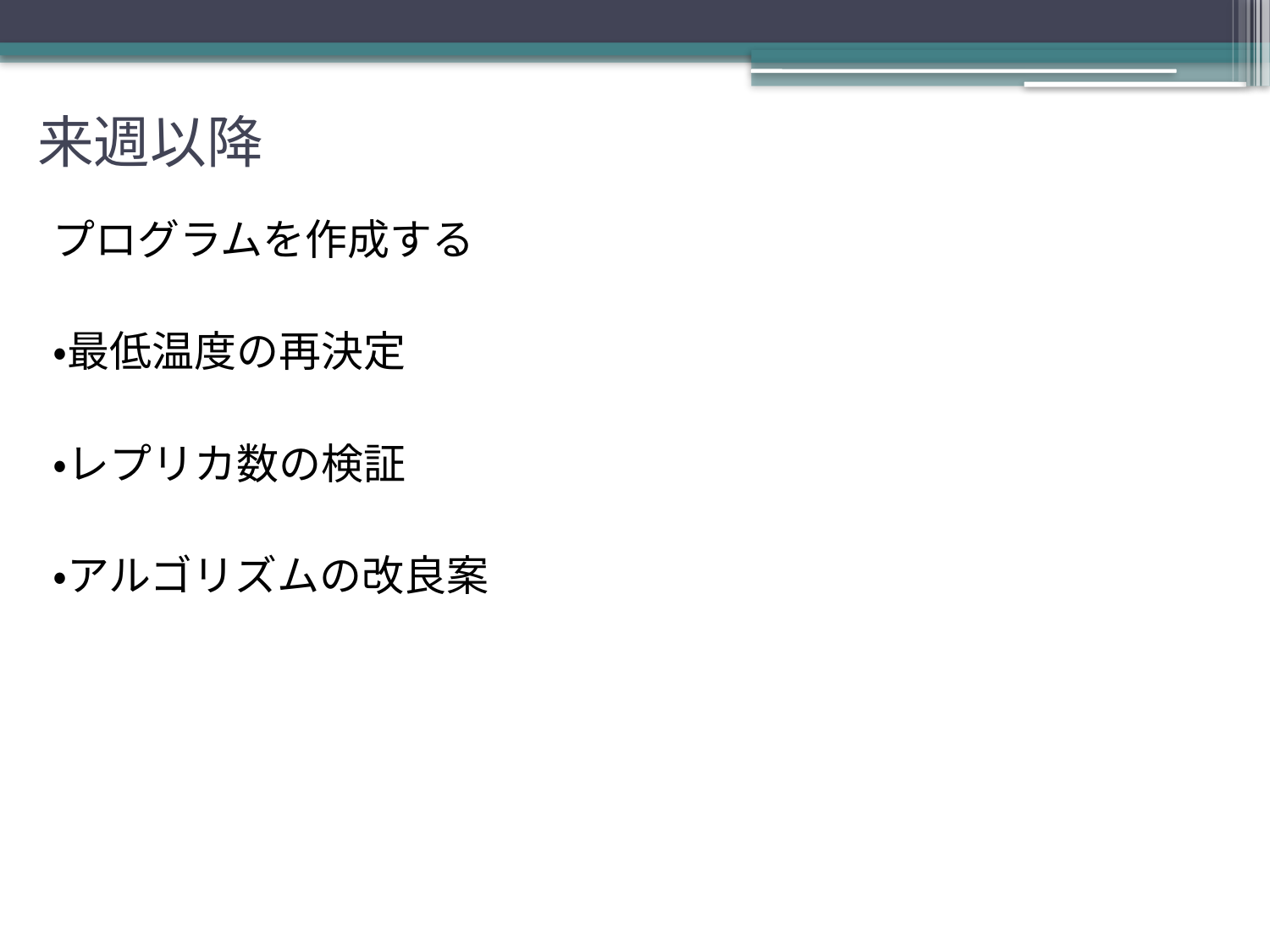

# 来週以降
プログラムを作成する

・最低温度の再決定

・レプリカ数の検証

・アルゴリズムの改良案